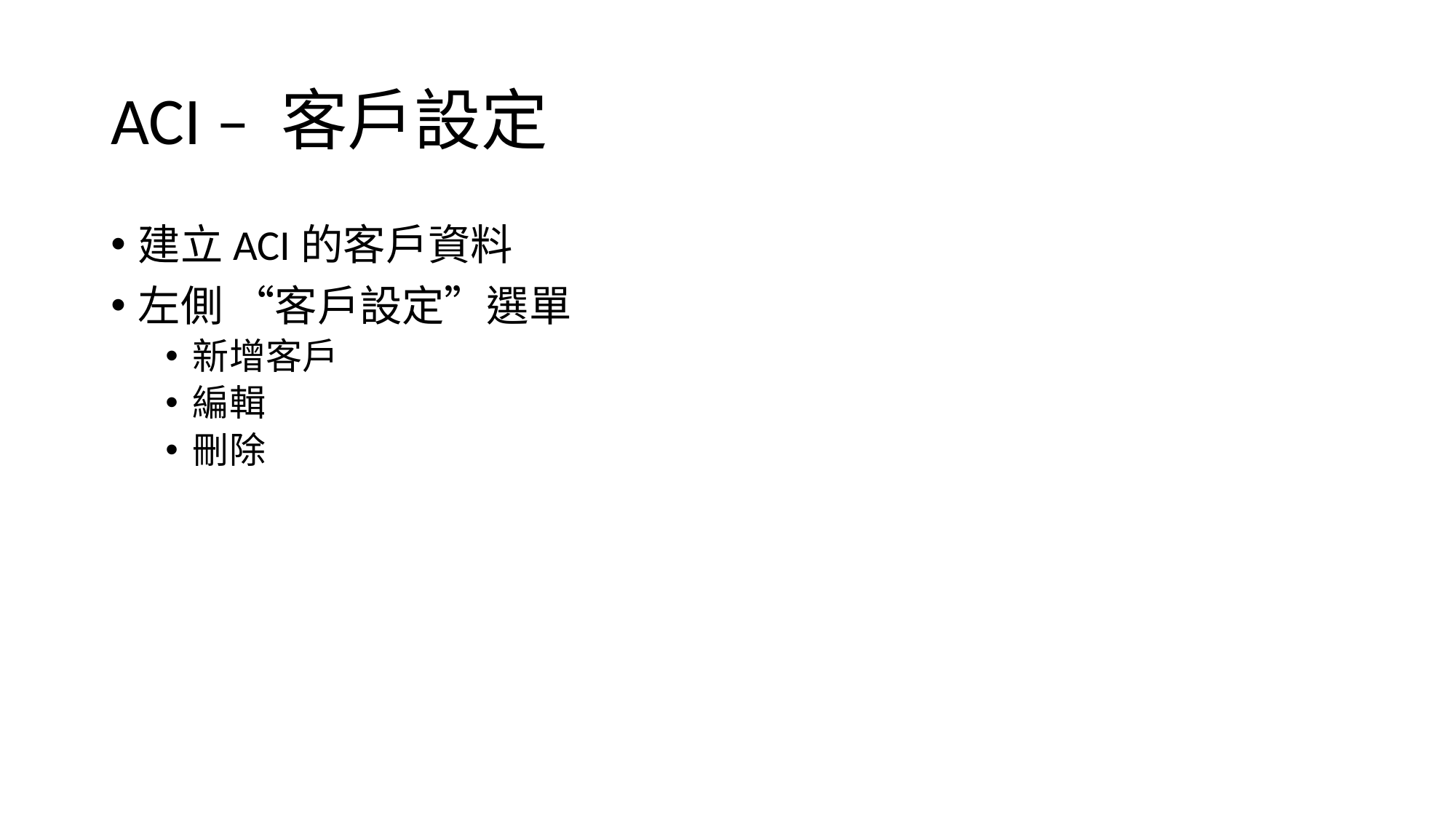

# ACI – 客戶設定
建立ACI的客戶資料
左側 “客戶設定”選單
新增客戶
編輯
刪除